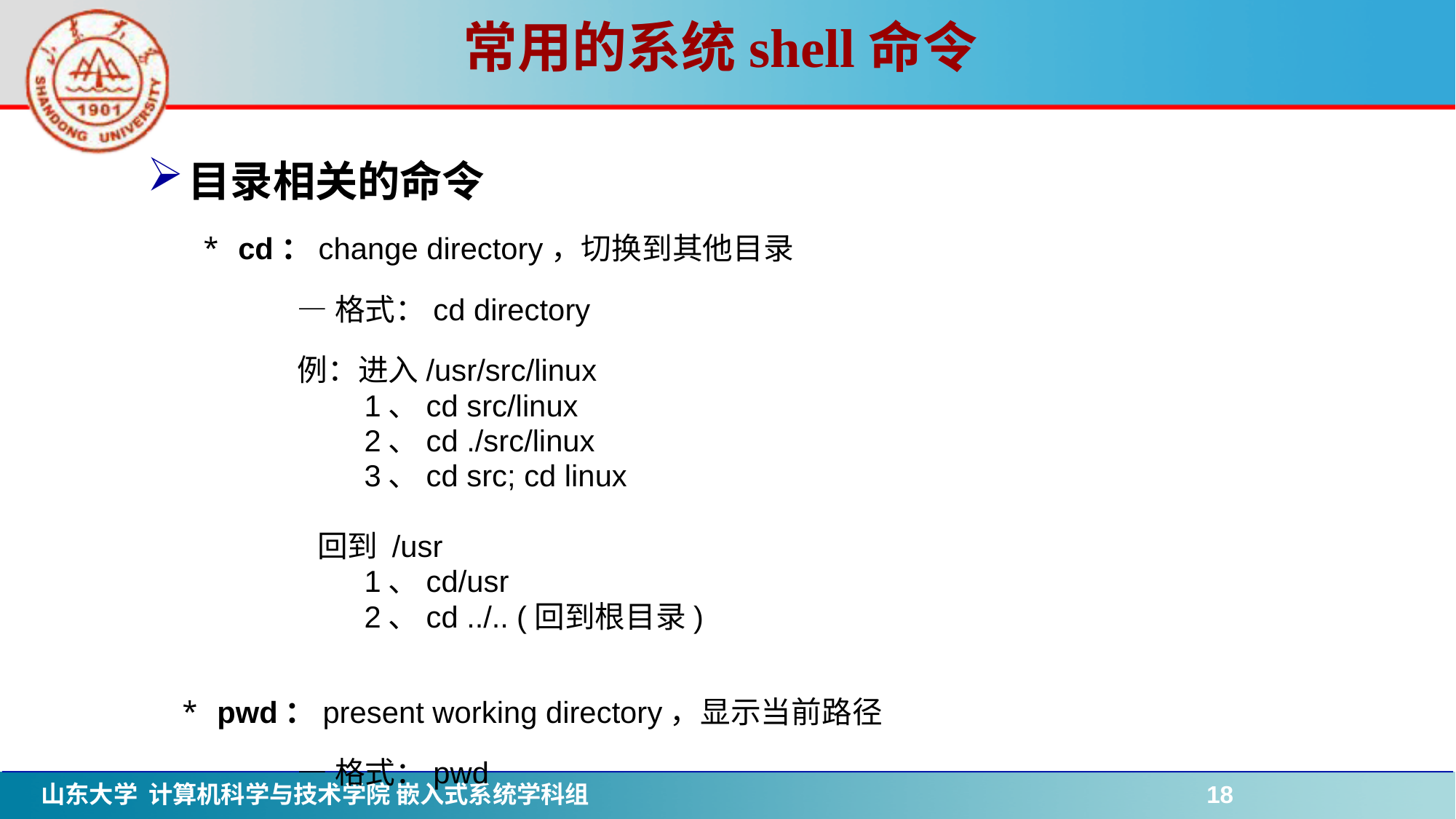

# 常用的系统shell命令
目录相关的命令
   * cd：change directory，切换到其他目录
		—格式：cd directory
 		例：进入/usr/src/linux
		        1、cd src/linux
		        2、cd ./src/linux
		        3、cd src; cd linux

	        回到 /usr
		        1、cd/usr
		        2、cd ../.. (回到根目录)

    * pwd：present working directory，显示当前路径
 		—格式：pwd